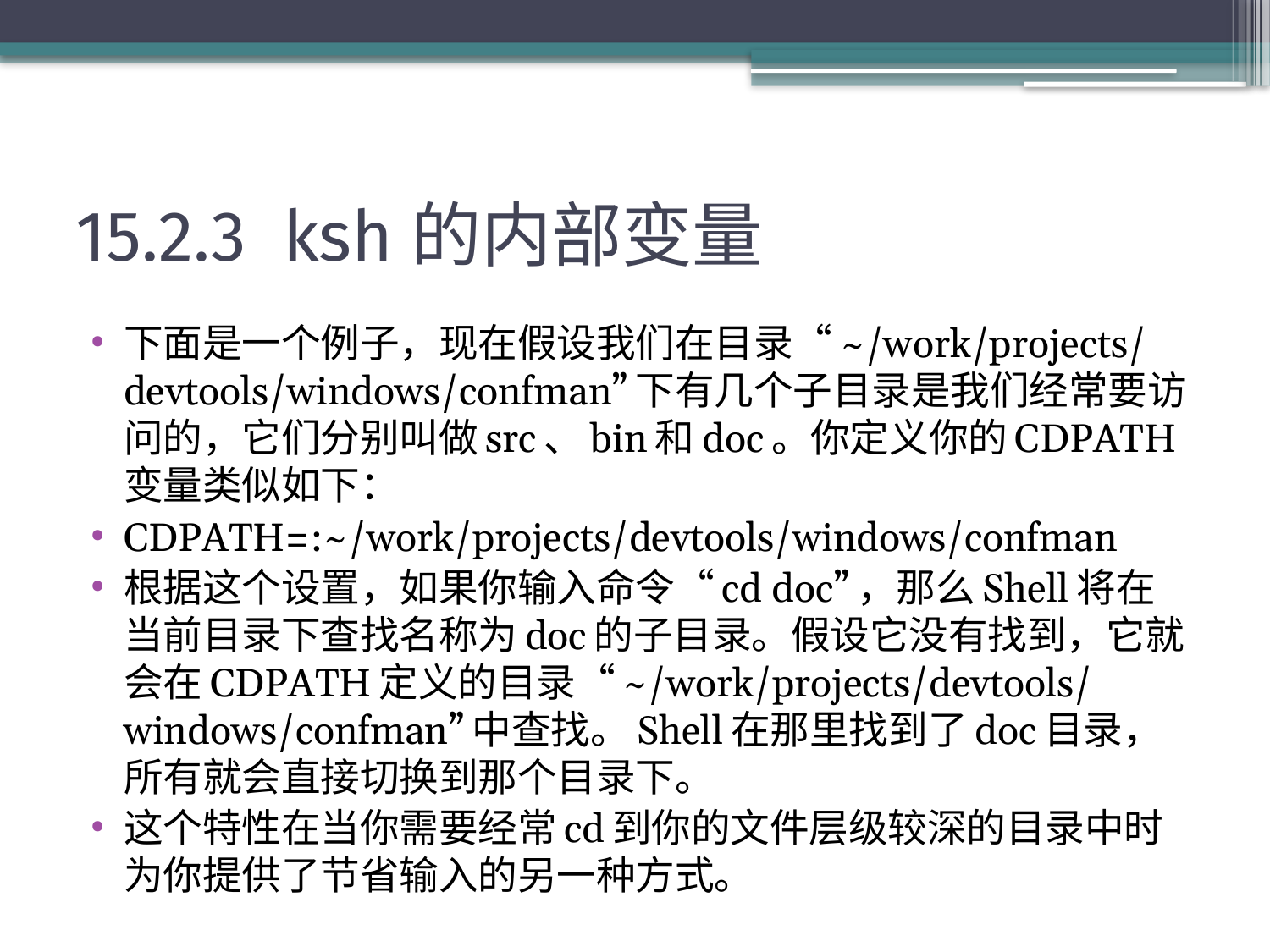

# 15.2.3  ksh的内部变量
下面是一个例子，现在假设我们在目录“~/work/projects/devtools/windows/confman”下有几个子目录是我们经常要访问的，它们分别叫做src、bin和doc。你定义你的CDPATH变量类似如下：
CDPATH=:~/work/projects/devtools/windows/confman
根据这个设置，如果你输入命令“cd doc”，那么Shell将在当前目录下查找名称为doc的子目录。假设它没有找到，它就会在CDPATH定义的目录“~/work/projects/devtools/windows/confman”中查找。Shell在那里找到了doc目录，所有就会直接切换到那个目录下。
这个特性在当你需要经常cd到你的文件层级较深的目录中时为你提供了节省输入的另一种方式。